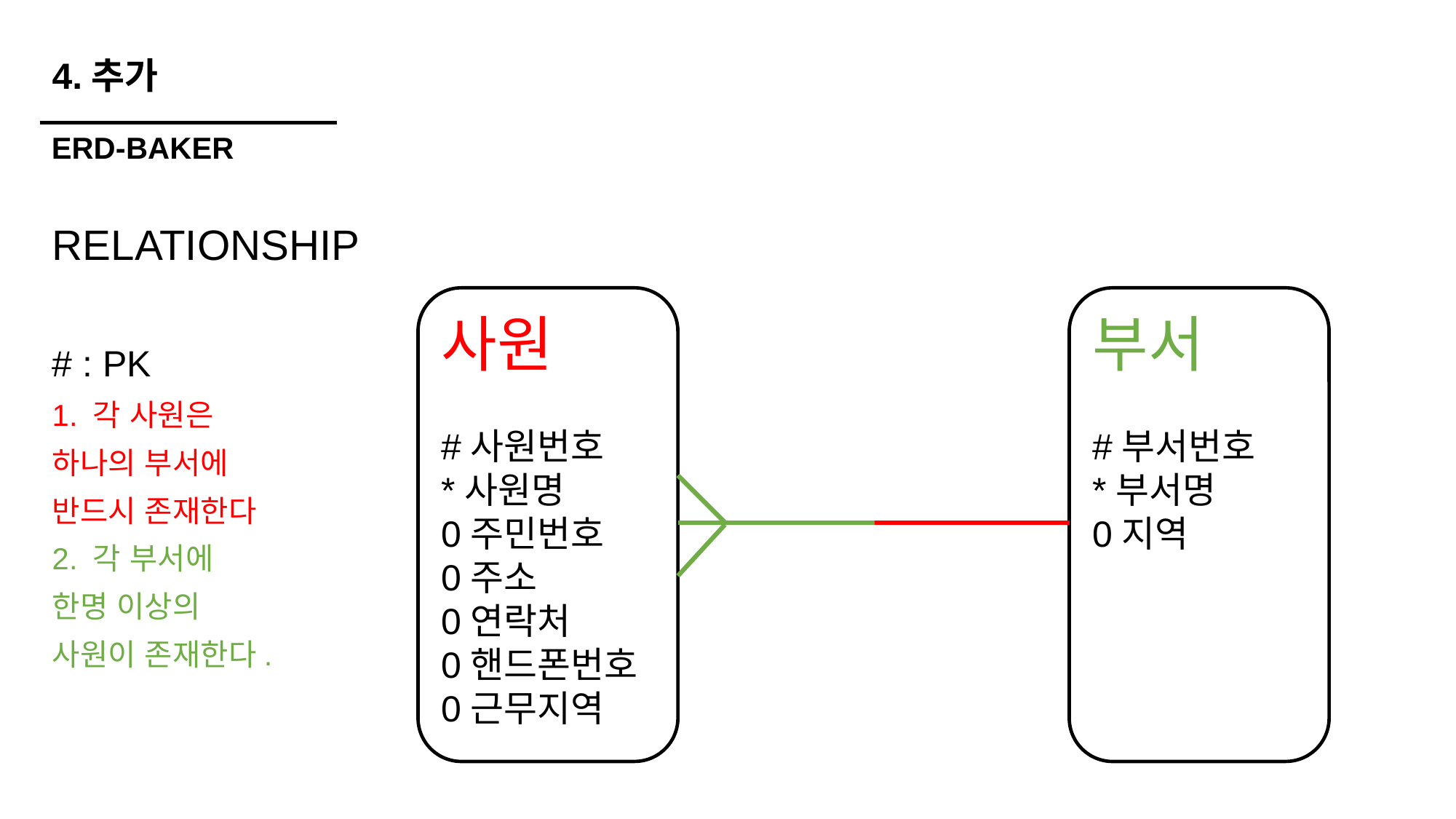

# 4.추가
ERD-BAKER
RELATIONSHIP

# : PK
1. 각 사원은
하나의 부서에
반드시 존재한다
2. 각 부서에
한명 이상의
사원이 존재한다.
사원
부서
#사원번호
*사원명
0주민번호
0주소
0연락처
0핸드폰번호
0근무지역
#부서번호
*부서명
0지역